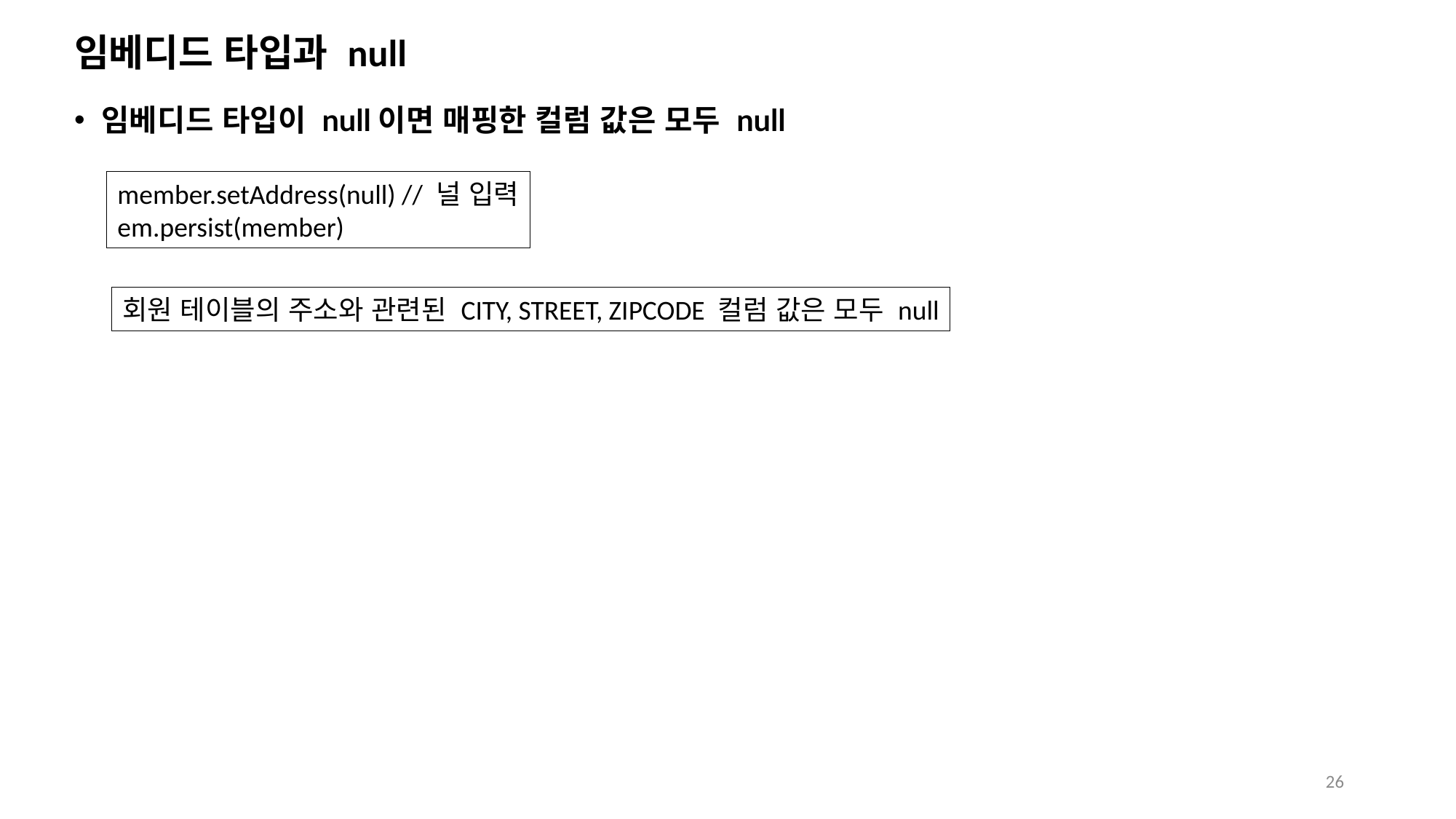

# 임베디드 타입과 null
임베디드 타입이 null이면 매핑한 컬럼 값은 모두 null

member.setAddress(null) // 널 입력
em.persist(member)
회원 테이블의 주소와 관련된 CITY, STREET, ZIPCODE 컬럼 값은 모두 null
26